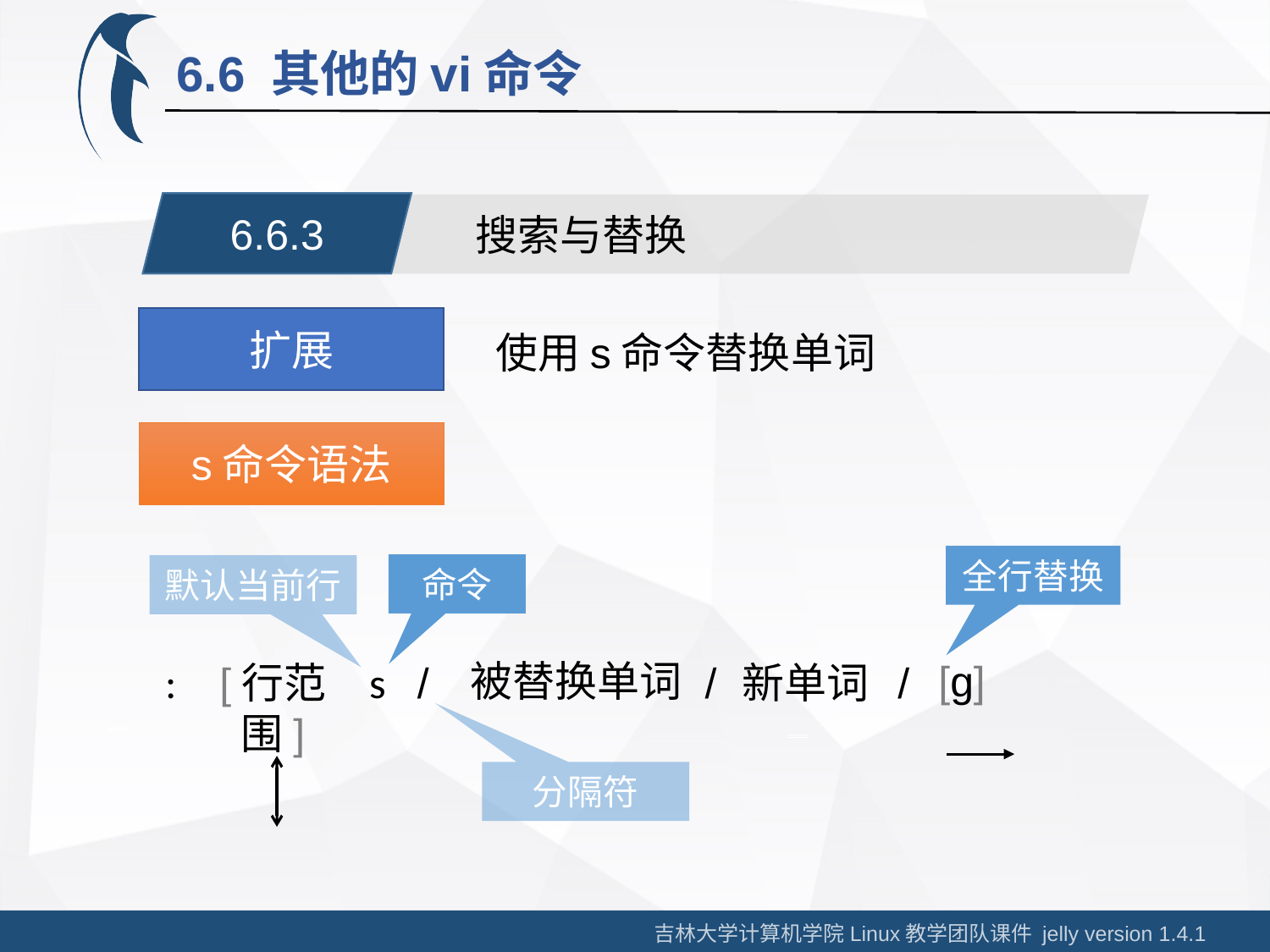

6.6 其他的vi命令
6.6.3
搜索与替换
扩展
使用s命令替换单词
s命令语法
全行替换
命令
默认当前行
被替换单词
[g]
s
/
新单词
/
:
[行范围]
/
分隔符